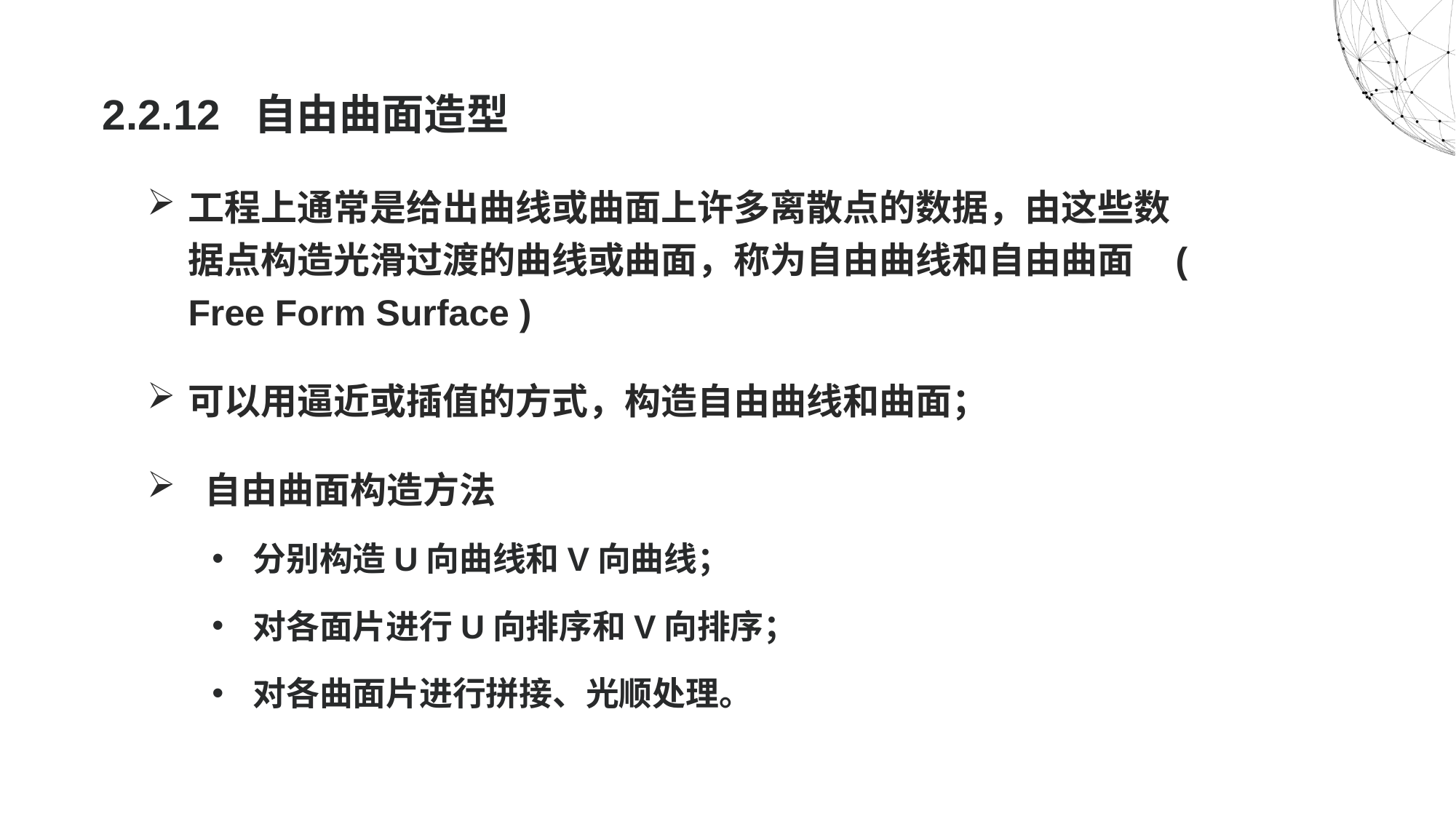

2.2.12  自由曲面造型
工程上通常是给出曲线或曲面上许多离散点的数据，由这些数据点构造光滑过渡的曲线或曲面，称为自由曲线和自由曲面    (  Free Form Surface )
可以用逼近或插值的方式，构造自由曲线和曲面；
 自由曲面构造方法
分别构造U向曲线和V向曲线；
对各面片进行U向排序和V向排序；
对各曲面片进行拼接、光顺处理。